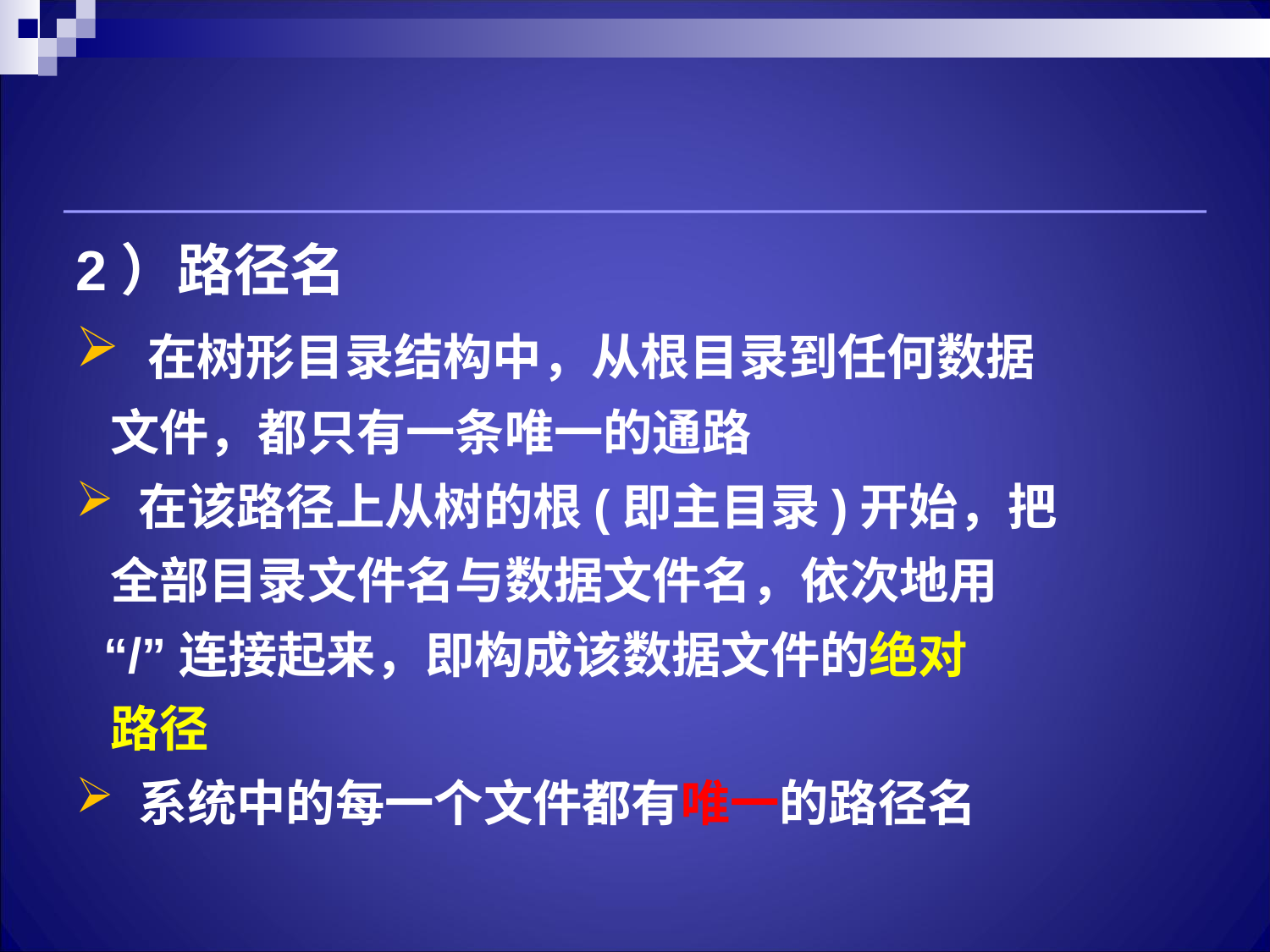

2）路径名
 在树形目录结构中，从根目录到任何数据
  文件，都只有一条唯一的通路
 在该路径上从树的根(即主目录)开始，把
  全部目录文件名与数据文件名，依次地用
  “/”连接起来，即构成该数据文件的绝对
  路径
 系统中的每一个文件都有唯一的路径名